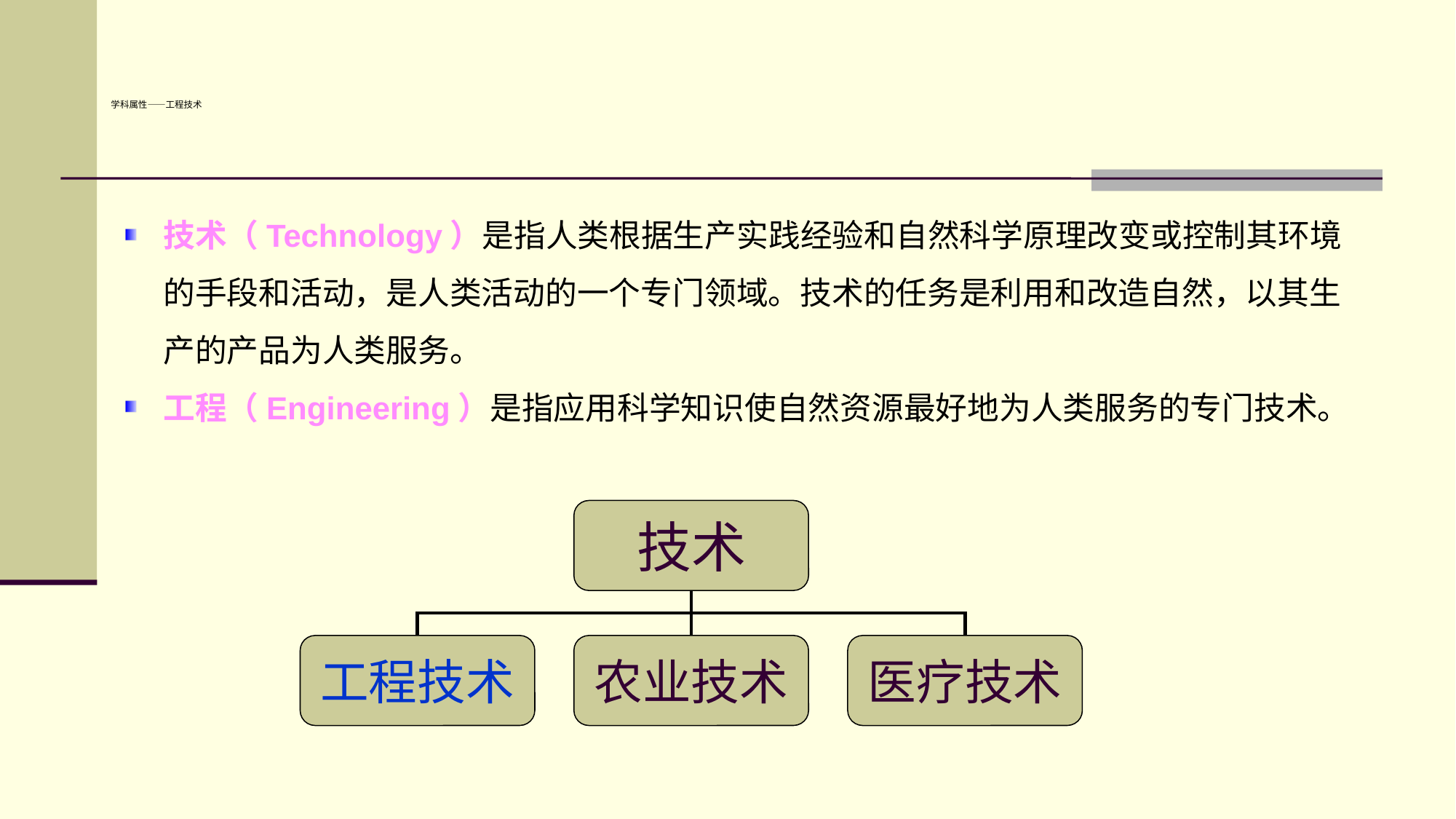

学科属性——工程技术
技术（Technology）是指人类根据生产实践经验和自然科学原理改变或控制其环境的手段和活动，是人类活动的一个专门领域。技术的任务是利用和改造自然，以其生产的产品为人类服务。
工程（Engineering）是指应用科学知识使自然资源最好地为人类服务的专门技术。

技术
工程技术
农业技术
医疗技术